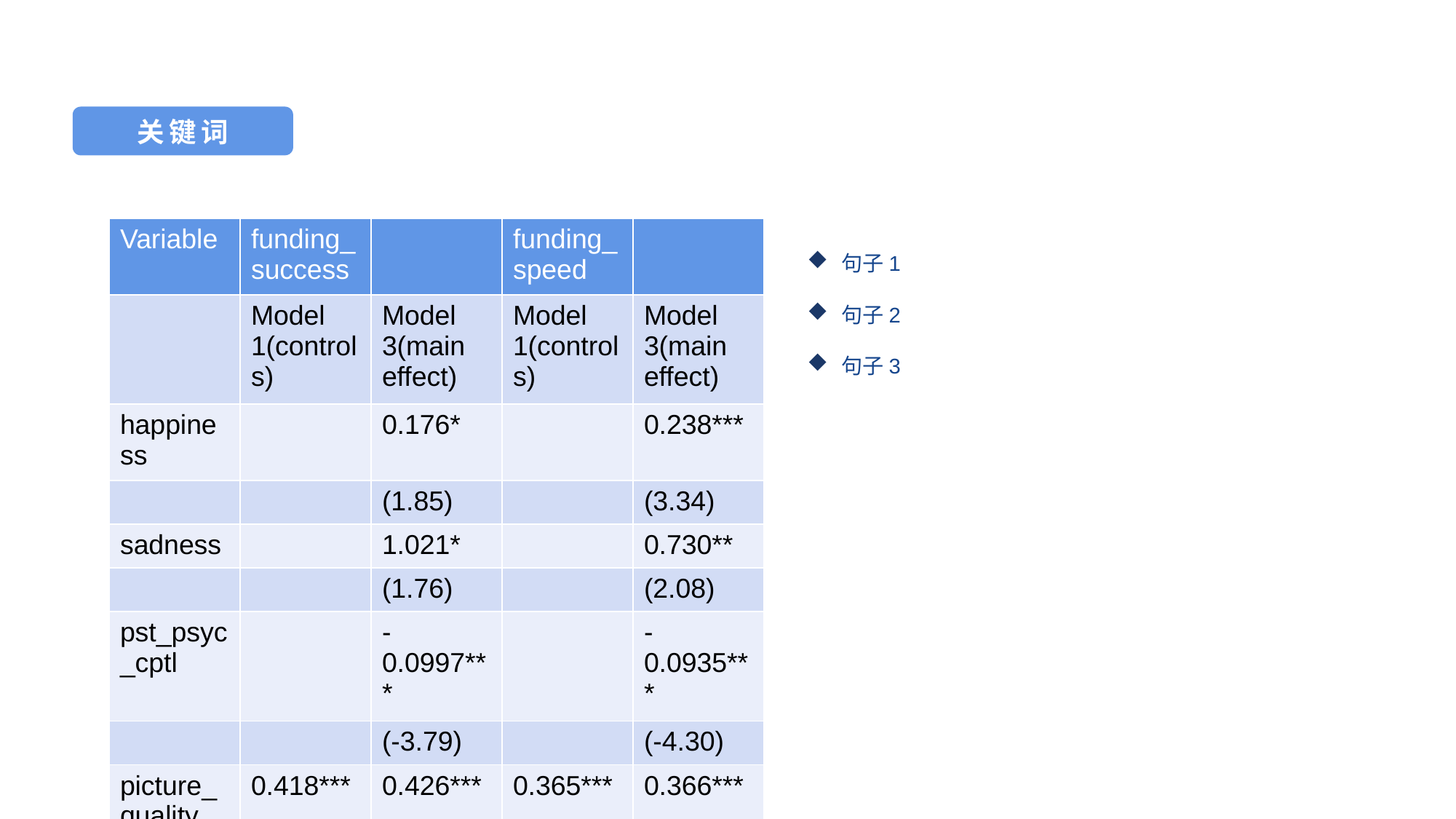

关键词
| Variable | funding\_success |  | funding\_speed |  |
| --- | --- | --- | --- | --- |
|  | Model 1(controls) | Model 3(main effect) | Model 1(controls) | Model 3(main effect) |
| happiness |  | 0.176\* |  | 0.238\*\*\* |
|  |  | (1.85) |  | (3.34) |
| sadness |  | 1.021\* |  | 0.730\*\* |
|  |  | (1.76) |  | (2.08) |
| pst\_psyc\_cptl |  | -0.0997\*\*\* |  | -0.0935\*\*\* |
|  |  | (-3.79) |  | (-4.30) |
| picture\_quality | 0.418\*\*\* | 0.426\*\*\* | 0.365\*\*\* | 0.366\*\*\* |
|  | (5.32) | (5.40) | (6.17) | (6.19) |
| story\_word\_count | 0.00233\*\* | 0.00385\*\*\* | 0.00230\*\* | 0.00359\*\*\* |
|  | (2.01) | (3.13) | (2.57) | (3.80) |
| gender | 1.084\*\*\* | 1.045\*\*\* | 1.594\*\*\* | 1.543\*\*\* |
|  | (12.18) | (11.56) | (20.52) | (19.66) |
| group\_borrower | 3.639\*\*\* | 3.485\*\*\* | 1.622\*\*\* | 1.464\*\*\* |
|  | (3.52) | (3.37) | (5.96) | (5.36) |
| annual\_income | -0.543\*\*\* | -0.550\*\*\* | -0.563\*\*\* | -0.570\*\*\* |
|  | (-5.18) | (-5.19) | (-7.74) | (-7.82) |
| partner\_risk | -0.116\*\* | -0.145\*\*\* | -0.0614\* | -0.0846\*\* |
|  | (-2.26) | (-2.78) | (-1.74) | (-2.38) |
| loan\_amount | -1.171\*\*\* | -1.167\*\*\* | 0.00173 | 0.00122 |
|  | (-15.08) | (-14.99) | (0.03) | (0.02) |
| loan\_term | -0.0775\*\*\* | -0.0749\*\*\* | -0.123\*\*\* | -0.121\*\*\* |
|  | (-11.50) | (-11.01) | (-22.05) | (-21.55) |
| repayment\_schedule | -0.200 | -0.218 | -0.454\*\*\* | -0.443\*\*\* |
|  | (-0.88) | (-0.96) | (-2.64) | (-2.58) |
| continenta |  |  |  |  |
| sectorb |  |  |  |  |
| \_cons | 13.31\*\*\* | 13.35\*\*\* | 8.151\*\*\* | 8.188\*\*\* |
|  | (14.32) | (14.25) | (12.98) | (13.00) |
| pseudo R2 | 0.199 | 0.202 | 0.058 | 0.059 |
| Log likelihood | -2229.6 | -2219.7 | -14984.1 | -14968.2 |
| 2 | 1105.1 | 1124.8 | 1849.1 | 1880.9 |
| p | 5.8e-219 | 1.2e-220 | 0 | 0 |
句子1
句子2
句子3
图标题